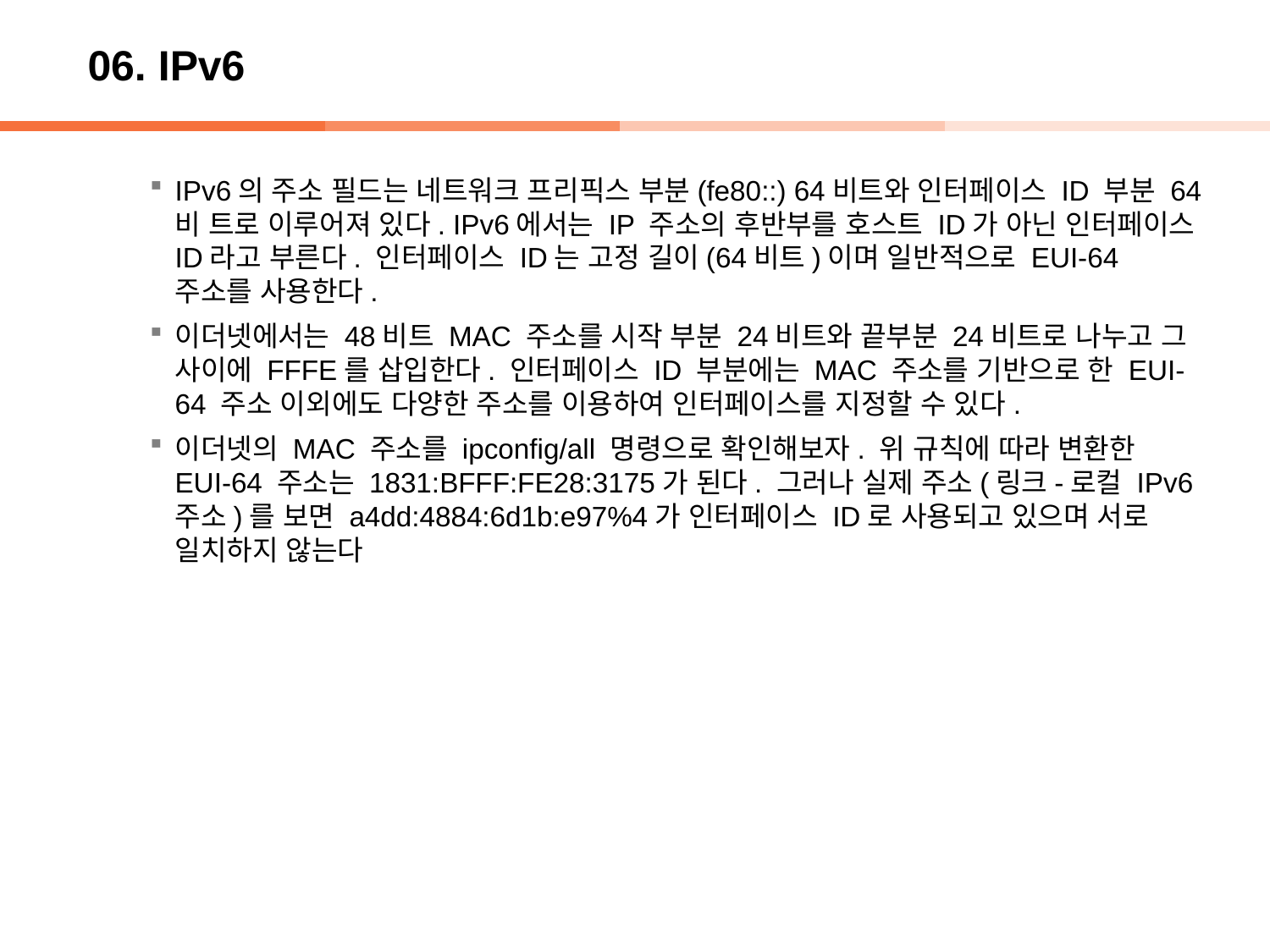

# 06. IPv6
IPv6의 주소 필드는 네트워크 프리픽스 부분(fe80::) 64비트와 인터페이스 ID 부분 64비 트로 이루어져 있다. IPv6에서는 IP 주소의 후반부를 호스트 ID가 아닌 인터페이스 ID라고 부른다. 인터페이스 ID는 고정 길이(64비트)이며 일반적으로 EUI-64 주소를 사용한다.
이더넷에서는 48비트 MAC 주소를 시작 부분 24비트와 끝부분 24비트로 나누고 그 사이에 FFFE를 삽입한다. 인터페이스 ID 부분에는 MAC 주소를 기반으로 한 EUI-64 주소 이외에도 다양한 주소를 이용하여 인터페이스를 지정할 수 있다.
이더넷의 MAC 주소를 ipconfig/all 명령으로 확인해보자. 위 규칙에 따라 변환한 EUI-64 주소는 1831:BFFF:FE28:3175가 된다. 그러나 실제 주소(링크-로컬 IPv6 주소)를 보면 a4dd:4884:6d1b:e97%4가 인터페이스 ID로 사용되고 있으며 서로 일치하지 않는다